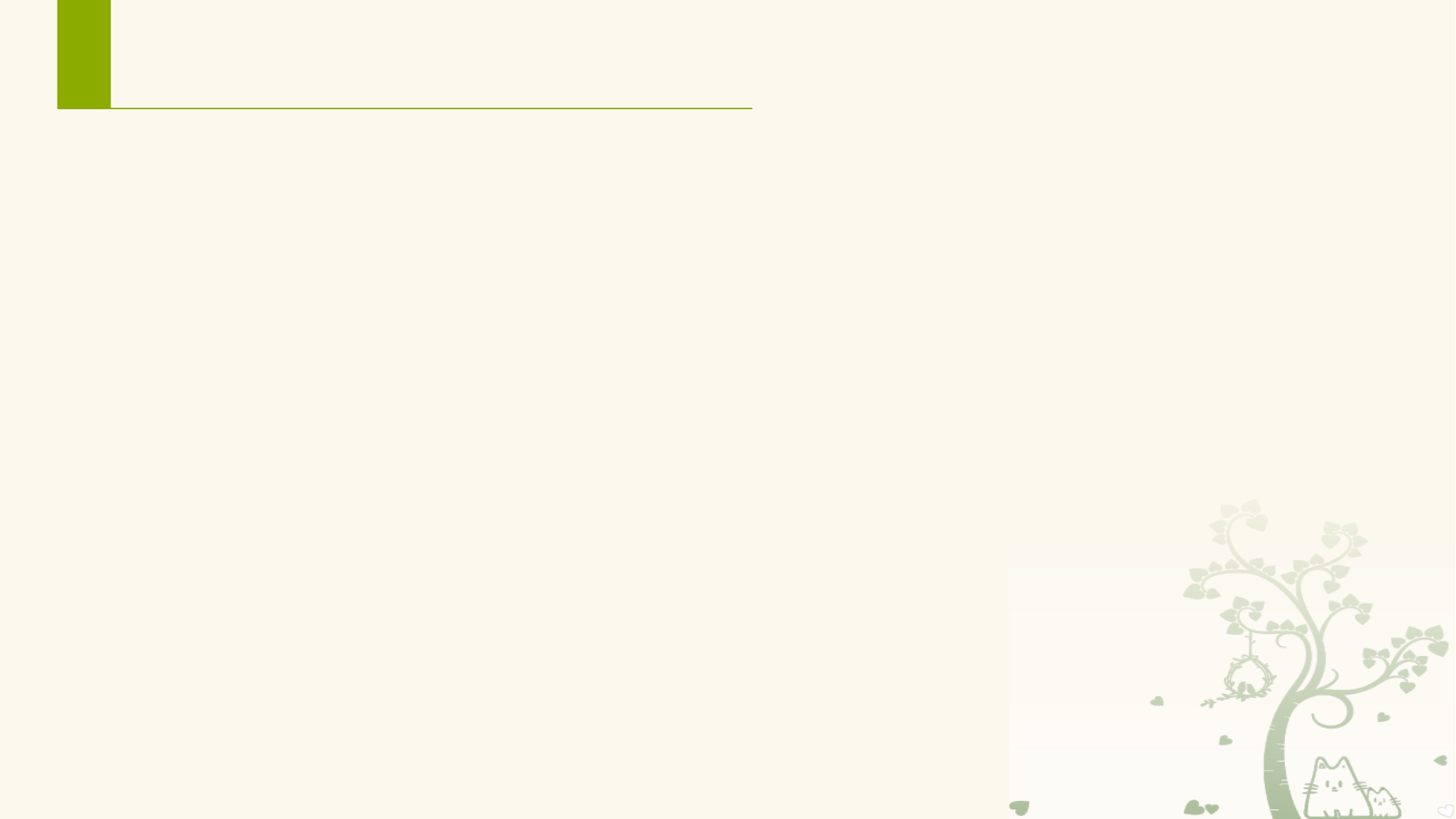

# 8.3.3 绑定方式启动的服务
2.以绑定方式启动的服务需要定义onBind()方法返回的接口，有3种方式可以定义这个接口：扩展 Binder 类；使用 Messenger；使用 AIDL
扩展 Binder 类的方式适合：使用Service的组件(客户端)与Service在同一进程且服务是应用程序私有的。
Messenger方式：服务需要与远程进程进行通信；借助Handler处理消息；这是进行进程间通信（IPC）最为简单的方式。
AIDL方式：用于进程间通信，Android官方建议只有当你允许来自不同的客户端访问你的服务，并且需要处理多线程问题时，才必须使用AIDL。